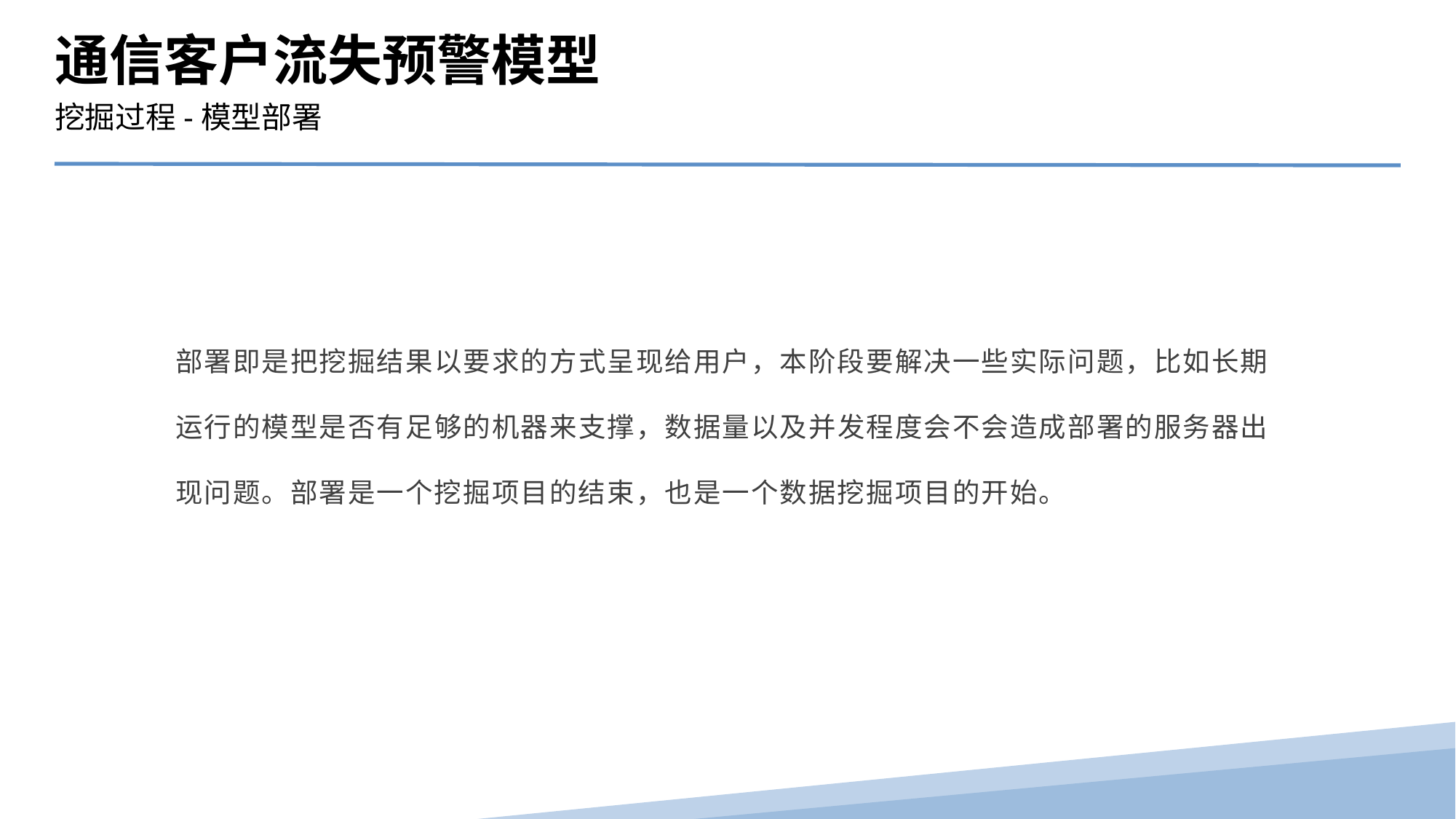

通信客户流失预警模型
挖掘过程-模型部署
部署即是把挖掘结果以要求的方式呈现给用户，本阶段要解决一些实际问题，比如长期运行的模型是否有足够的机器来支撑，数据量以及并发程度会不会造成部署的服务器出现问题。部署是一个挖掘项目的结束，也是一个数据挖掘项目的开始。